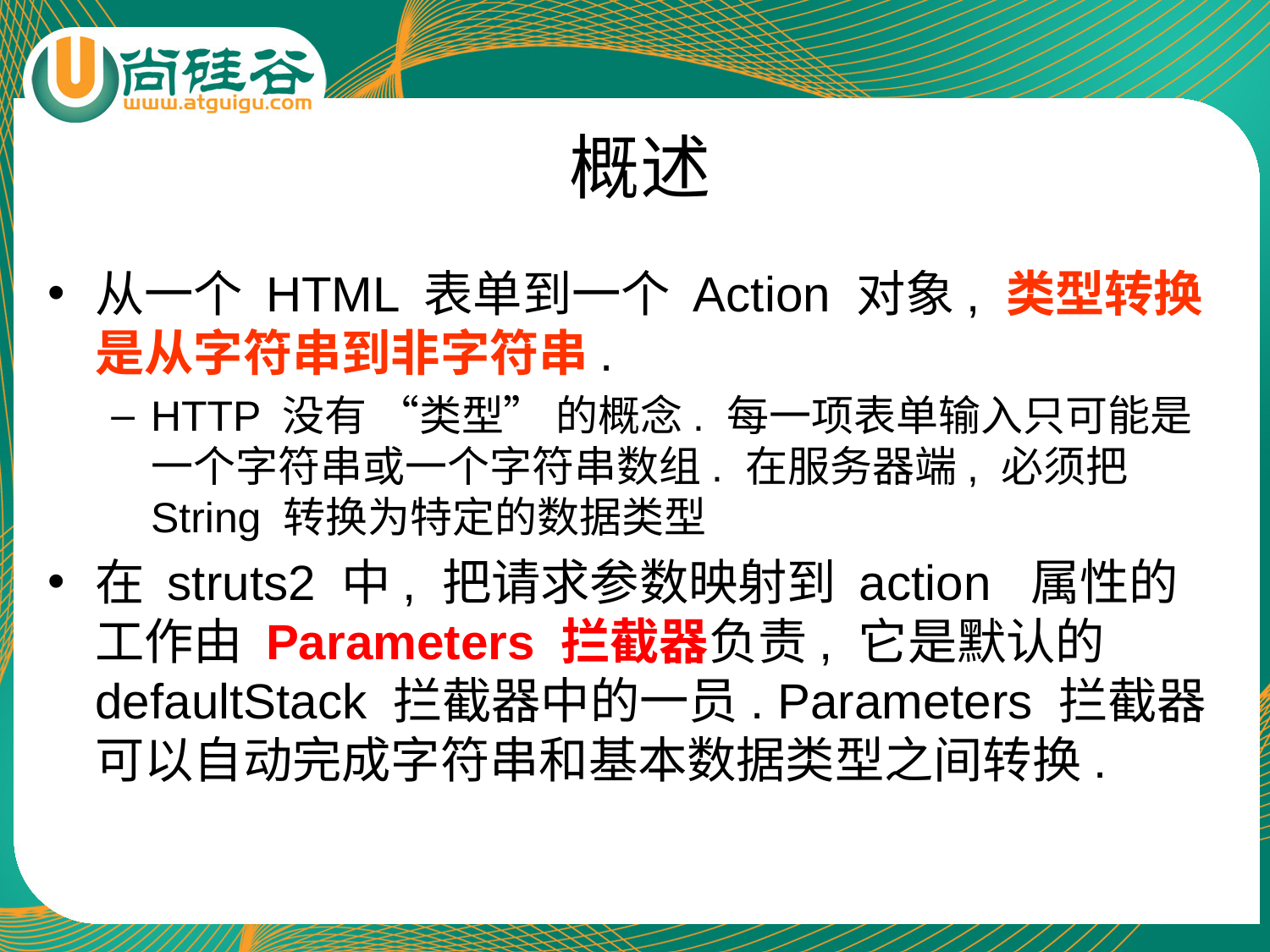

# 概述
从一个 HTML 表单到一个 Action 对象, 类型转换是从字符串到非字符串.
HTTP 没有 “类型” 的概念. 每一项表单输入只可能是一个字符串或一个字符串数组. 在服务器端, 必须把 String 转换为特定的数据类型
在 struts2 中, 把请求参数映射到 action  属性的工作由 Parameters 拦截器负责, 它是默认的 defaultStack 拦截器中的一员. Parameters 拦截器可以自动完成字符串和基本数据类型之间转换.